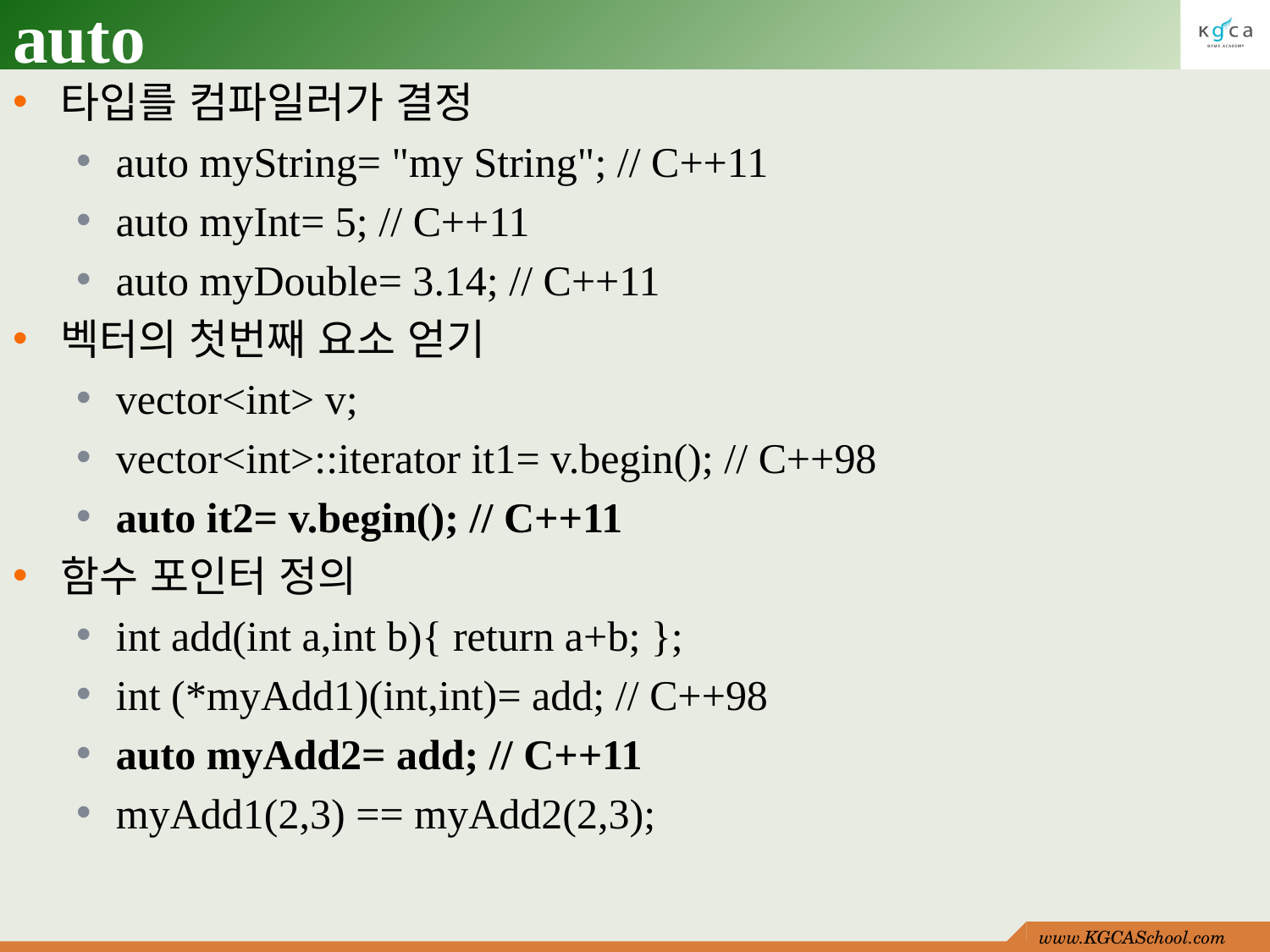

# auto
타입를 컴파일러가 결정
auto myString= "my String"; // C++11
auto myInt= 5; // C++11
auto myDouble= 3.14; // C++11
벡터의 첫번째 요소 얻기
vector<int> v;
vector<int>::iterator it1= v.begin(); // C++98
auto it2= v.begin(); // C++11
함수 포인터 정의
int add(int a,int b){ return a+b; };
int (*myAdd1)(int,int)= add; // C++98
auto myAdd2= add; // C++11
myAdd1(2,3) == myAdd2(2,3);